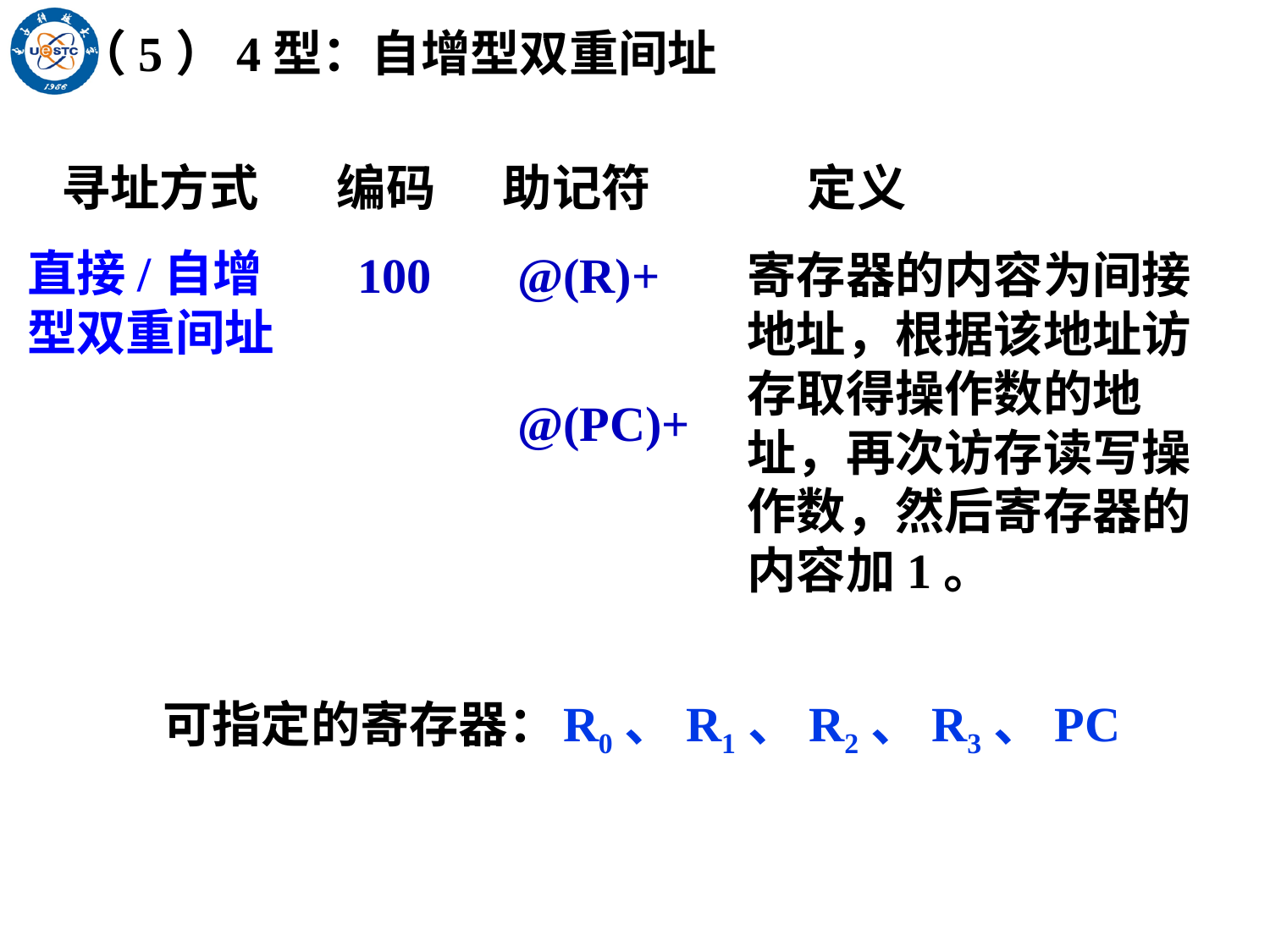

（5）4型：自增型双重间址
寻址方式       编码      助记符              定义
直接/自增型双重间址
100
@(R)+
寄存器的内容为间接地址，根据该地址访存取得操作数的地址，再次访存读写操作数，然后寄存器的内容加1。
@(PC)+
R0、R1、R2、R3、PC
可指定的寄存器：